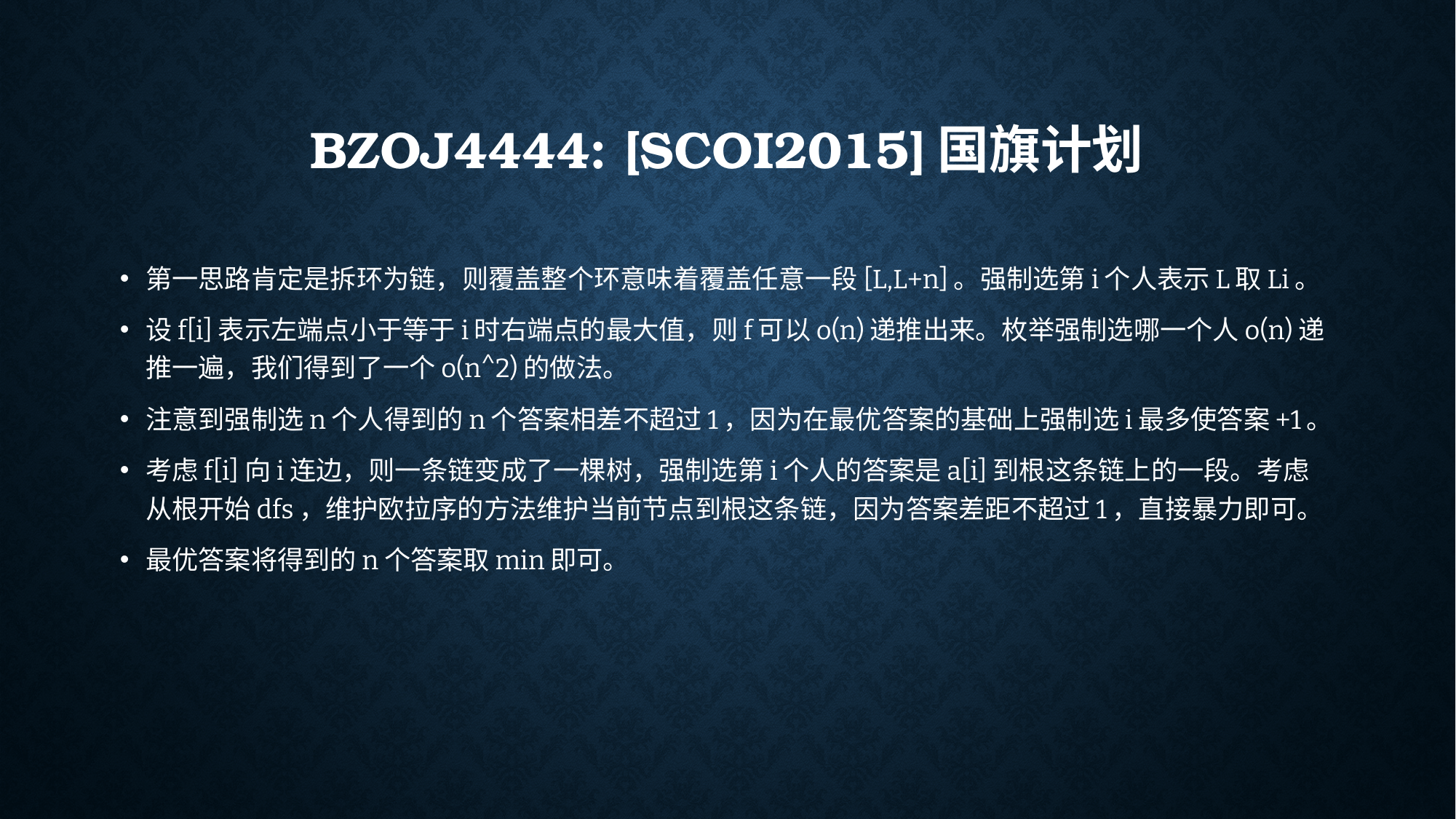

# BZOJ4444: [Scoi2015]国旗计划
第一思路肯定是拆环为链，则覆盖整个环意味着覆盖任意一段[L,L+n]。强制选第i个人表示L取Li。
设f[i]表示左端点小于等于i时右端点的最大值，则f可以o(n)递推出来。枚举强制选哪一个人o(n)递推一遍，我们得到了一个o(n^2)的做法。
注意到强制选n个人得到的n个答案相差不超过1，因为在最优答案的基础上强制选i最多使答案+1。
考虑f[i]向i连边，则一条链变成了一棵树，强制选第i个人的答案是a[i]到根这条链上的一段。考虑从根开始dfs，维护欧拉序的方法维护当前节点到根这条链，因为答案差距不超过1，直接暴力即可。
最优答案将得到的n个答案取min即可。